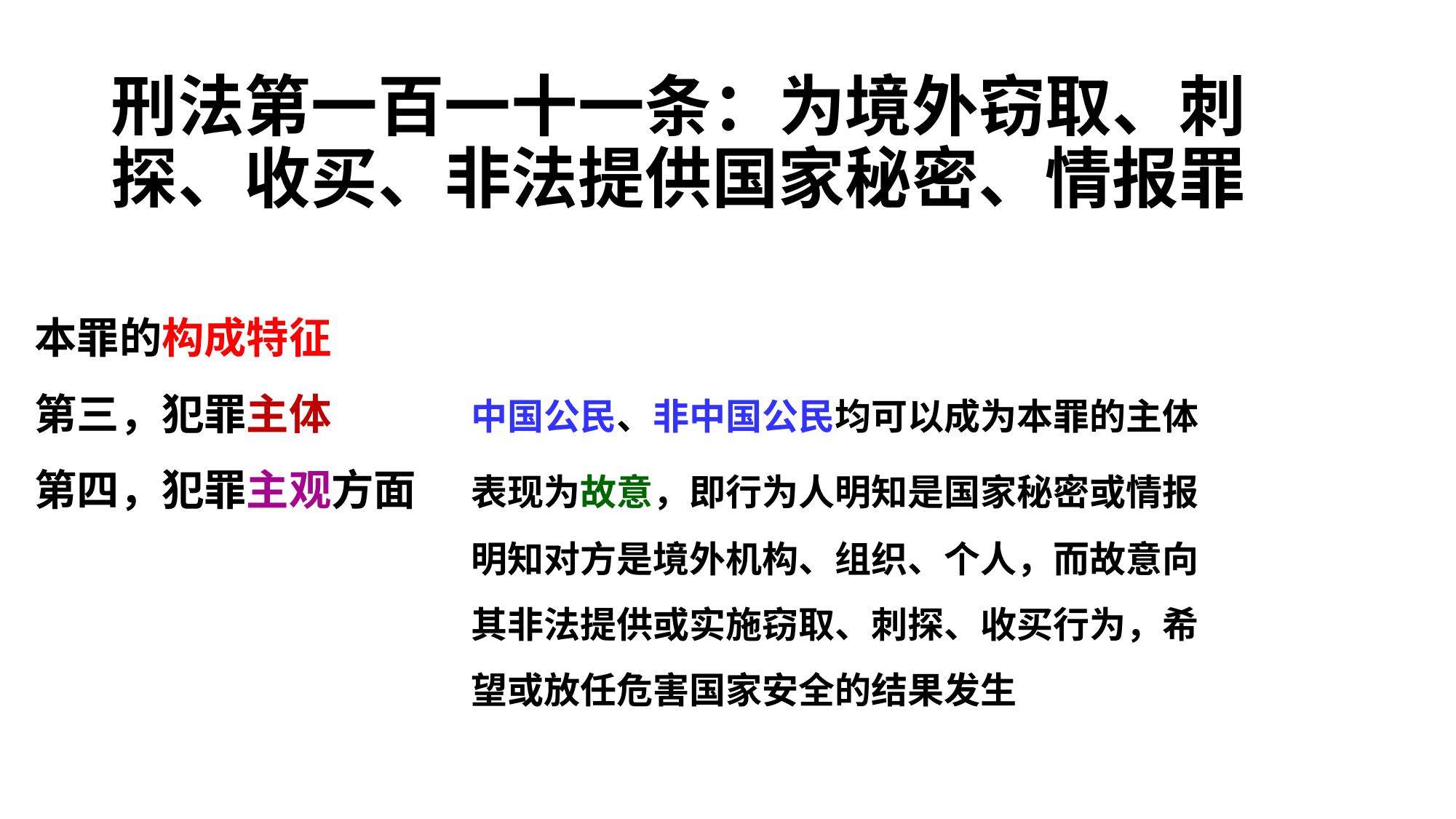

# 刑法第一百一十一条：为境外窃取、刺 探、收买、非法提供国家秘密、情报罪
本罪的构成特征
第三，犯罪主体		中国公民、非中国公民均可以成为本罪的主体
第四，犯罪主观方面	表现为故意，即行为人明知是国家秘密或情报
				明知对方是境外机构、组织、个人，而故意向
				其非法提供或实施窃取、刺探、收买行为，希
				望或放任危害国家安全的结果发生